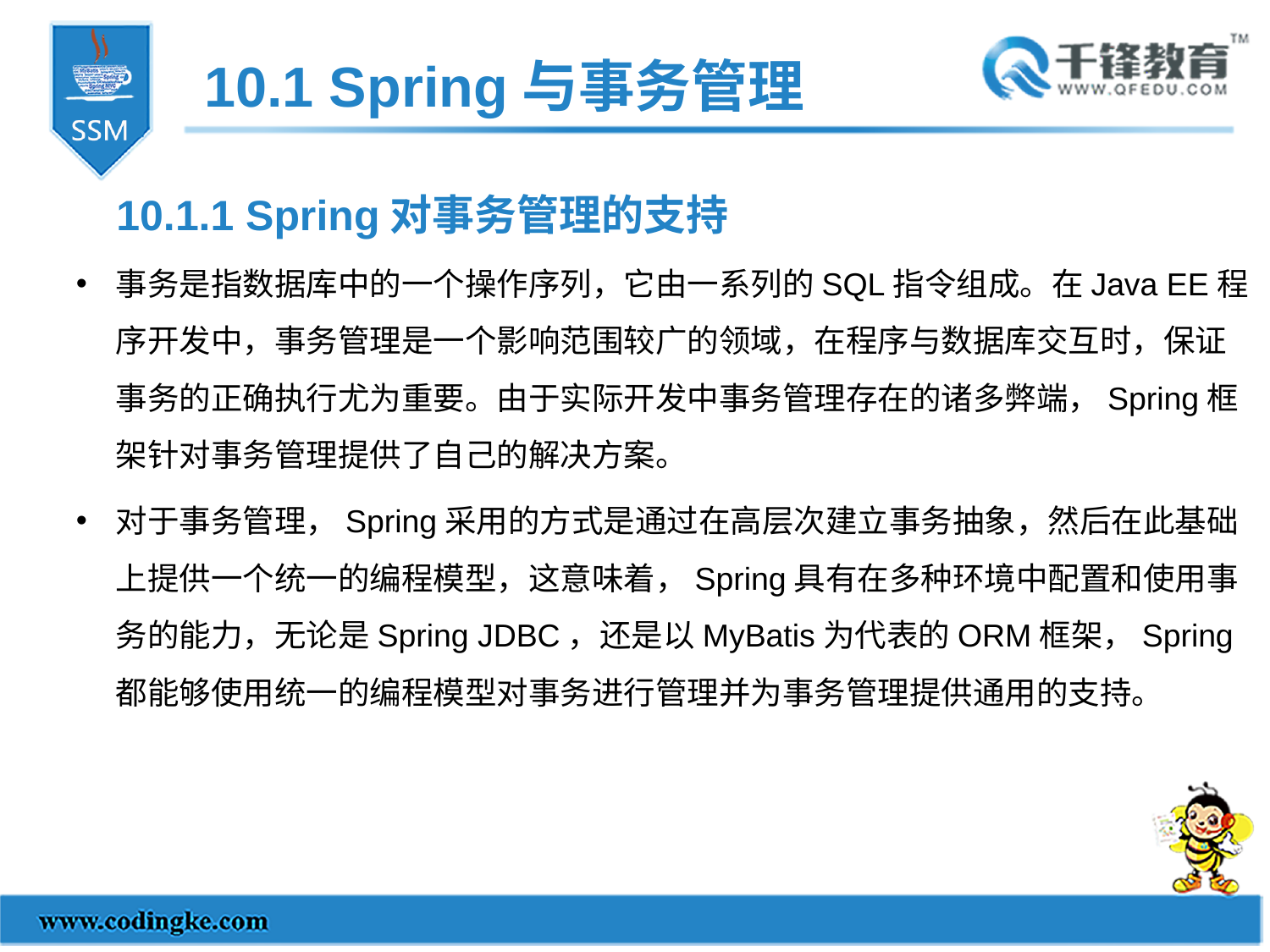

10.1 Spring与事务管理
10.1.1 Spring对事务管理的支持
事务是指数据库中的一个操作序列，它由一系列的SQL指令组成。在Java EE程序开发中，事务管理是一个影响范围较广的领域，在程序与数据库交互时，保证事务的正确执行尤为重要。由于实际开发中事务管理存在的诸多弊端，Spring框架针对事务管理提供了自己的解决方案。
对于事务管理，Spring采用的方式是通过在高层次建立事务抽象，然后在此基础上提供一个统一的编程模型，这意味着，Spring具有在多种环境中配置和使用事务的能力，无论是Spring JDBC，还是以MyBatis为代表的ORM框架，Spring都能够使用统一的编程模型对事务进行管理并为事务管理提供通用的支持。